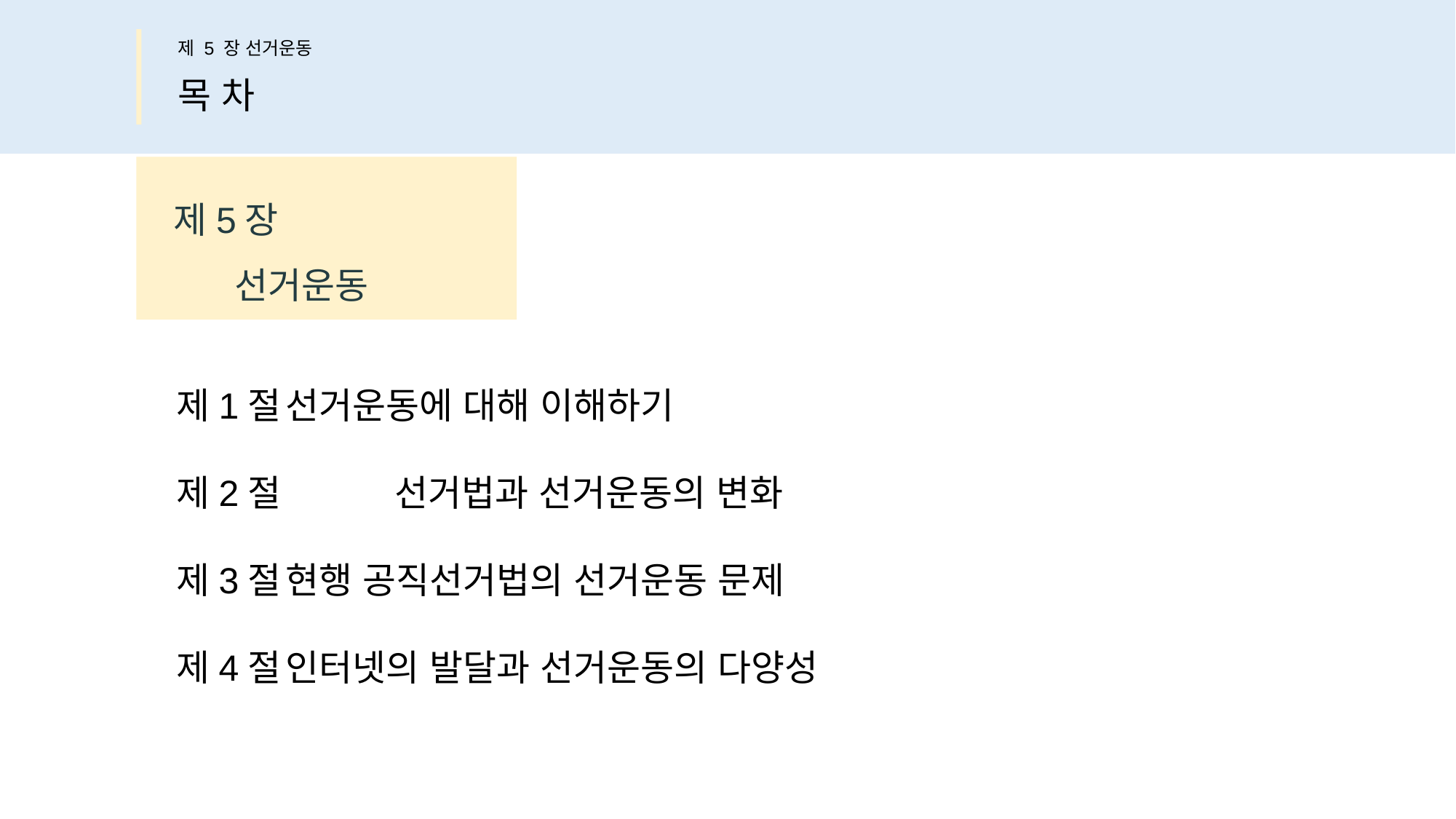

제 5 장 선거운동
목 차

 제5장
       선거운동
제1절	선거운동에 대해 이해하기
제2절 	선거법과 선거운동의 변화
제3절	현행 공직선거법의 선거운동 문제
제4절	인터넷의 발달과 선거운동의 다양성